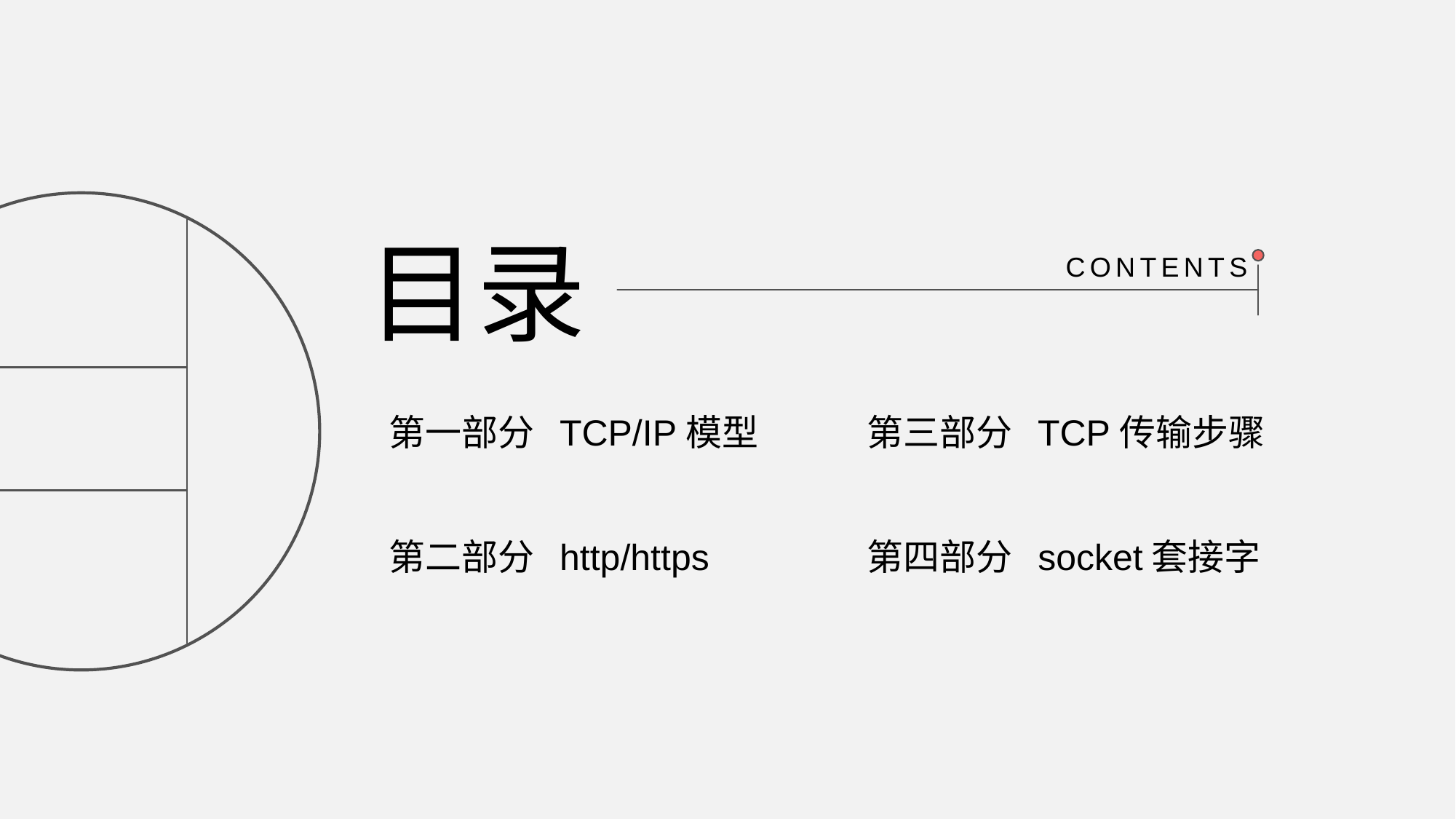

目录
CONTENTS

第一部分  TCP/IP模型
第三部分  TCP传输步骤
第二部分  http/https
第四部分  socket套接字